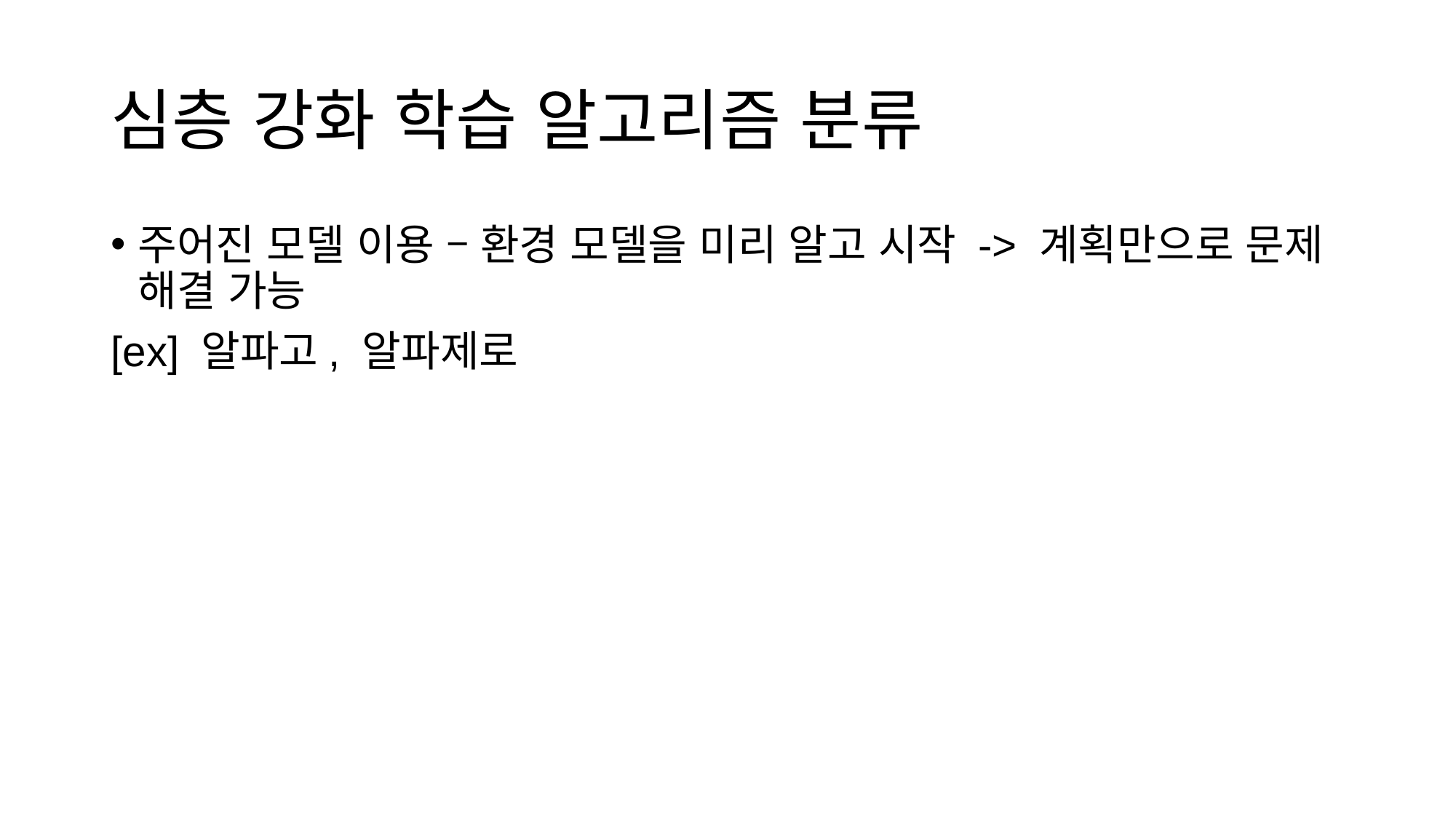

# 심층 강화 학습 알고리즘 분류
주어진 모델 이용 – 환경 모델을 미리 알고 시작 -> 계획만으로 문제 해결 가능
[ex] 알파고, 알파제로